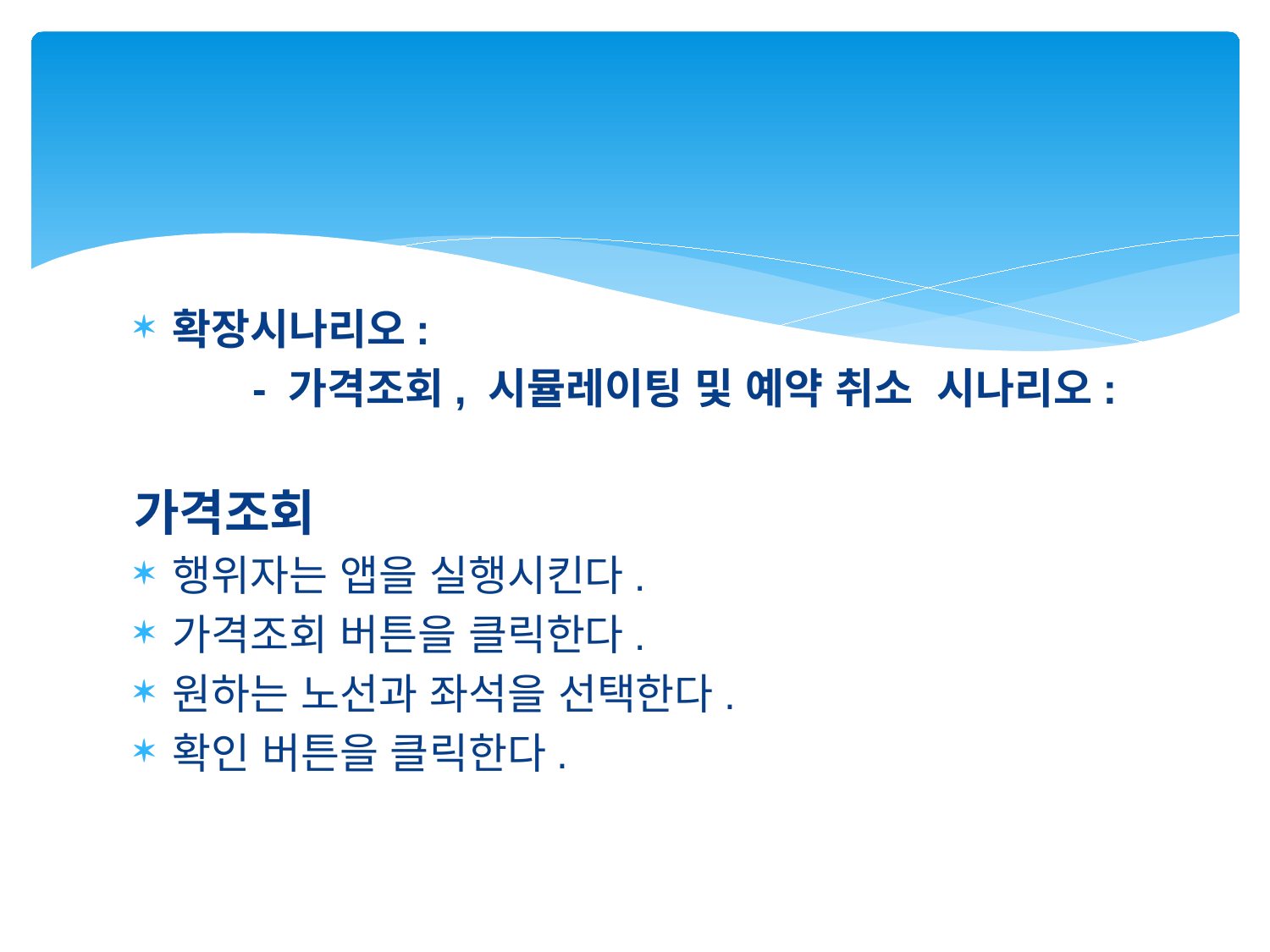

확장시나리오:
          - 가격조회, 시뮬레이팅 및 예약 취소  시나리오:

가격조회
행위자는 앱을 실행시킨다.
가격조회 버튼을 클릭한다.
원하는 노선과 좌석을 선택한다.
확인 버튼을 클릭한다.